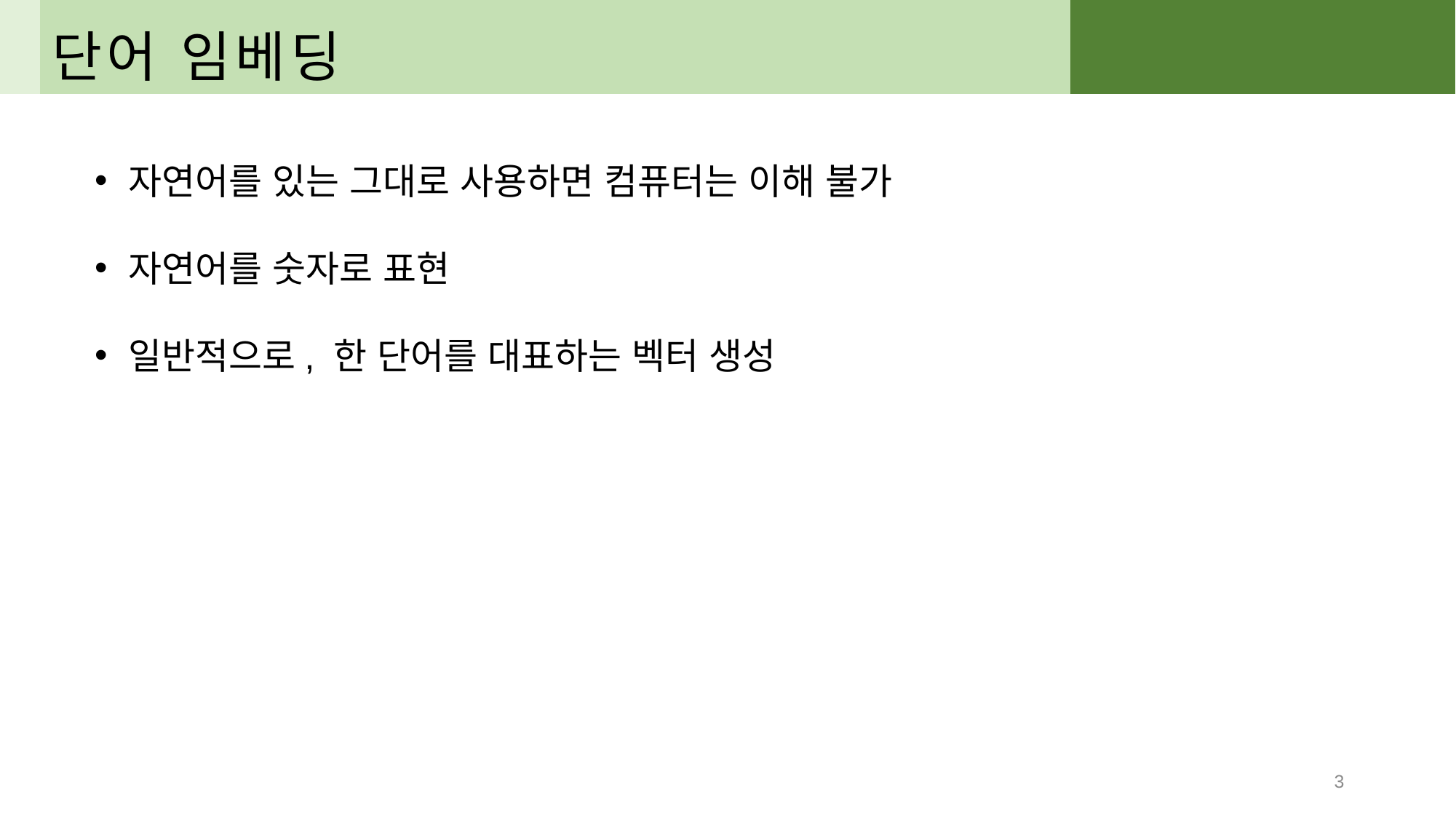

단어 임베딩

자연어를 있는 그대로 사용하면 컴퓨터는 이해 불가

자연어를 숫자로 표현

일반적으로, 한 단어를 대표하는 벡터 생성
3